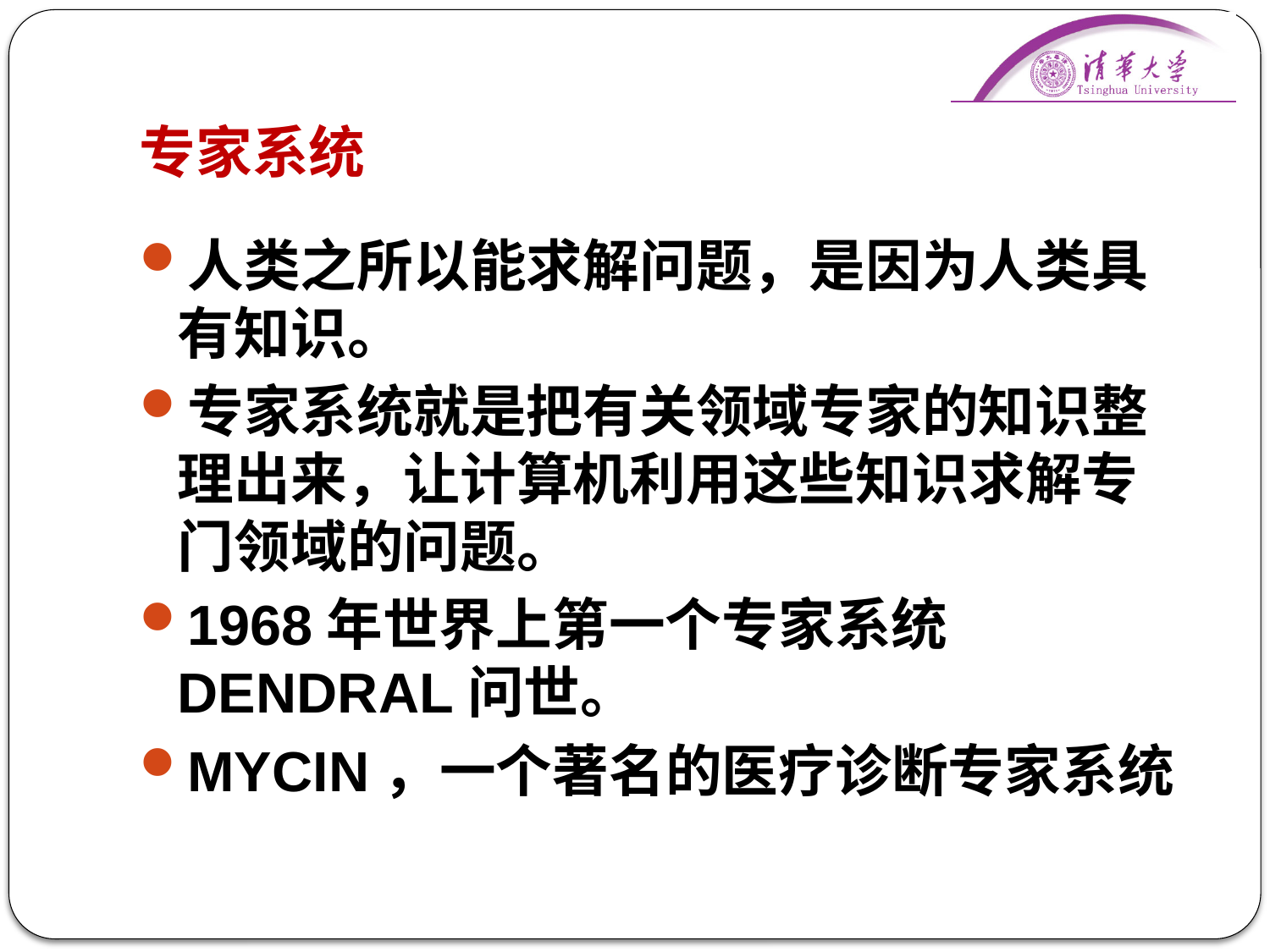

# 专家系统
人类之所以能求解问题，是因为人类具有知识。
专家系统就是把有关领域专家的知识整理出来，让计算机利用这些知识求解专门领域的问题。
1968年世界上第一个专家系统DENDRAL问世。
MYCIN，一个著名的医疗诊断专家系统
36